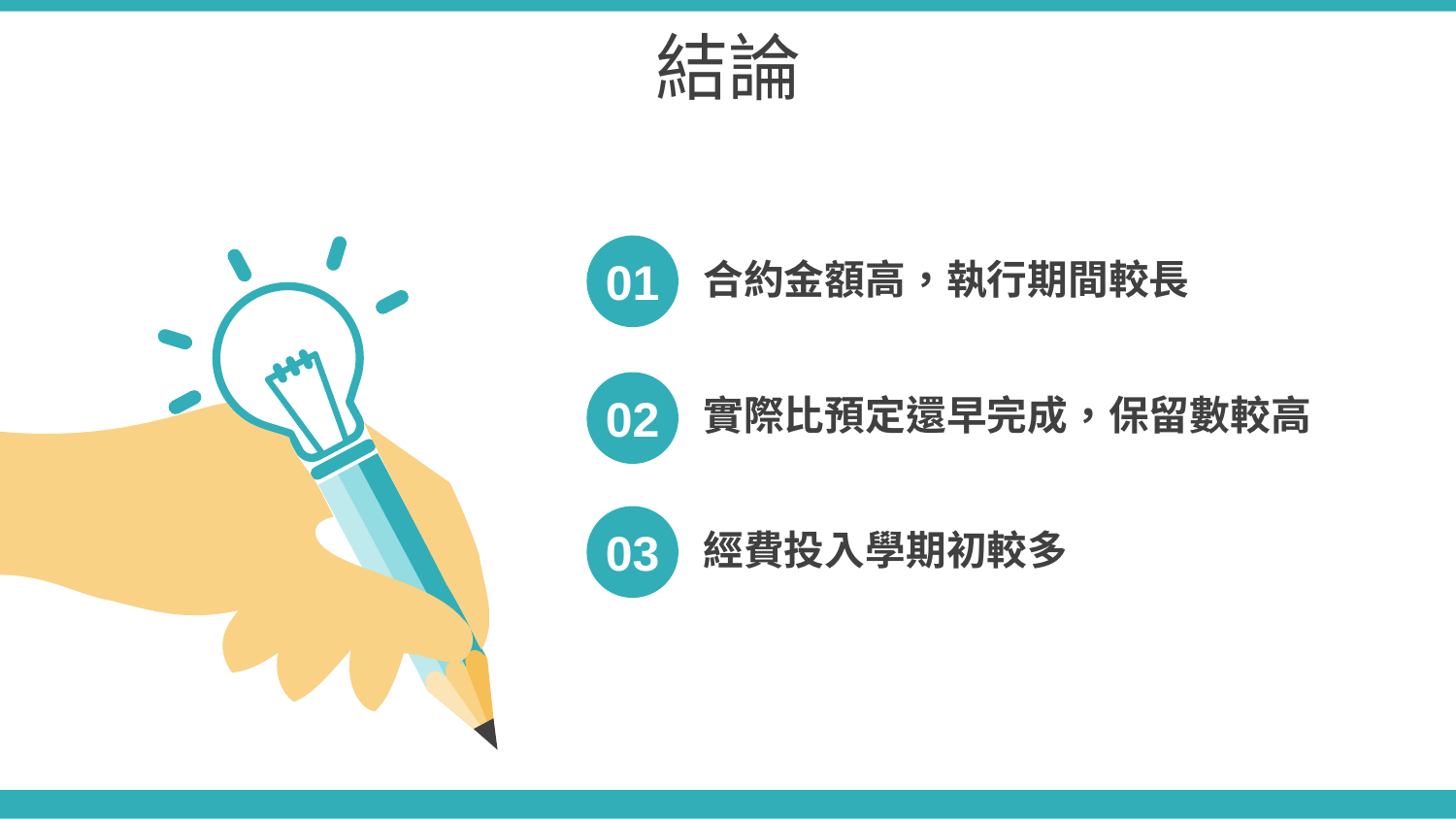

結論

01
合約金額高，執行期間較長

02
實際比預定還早完成，保留數較高

03
經費投入學期初較多